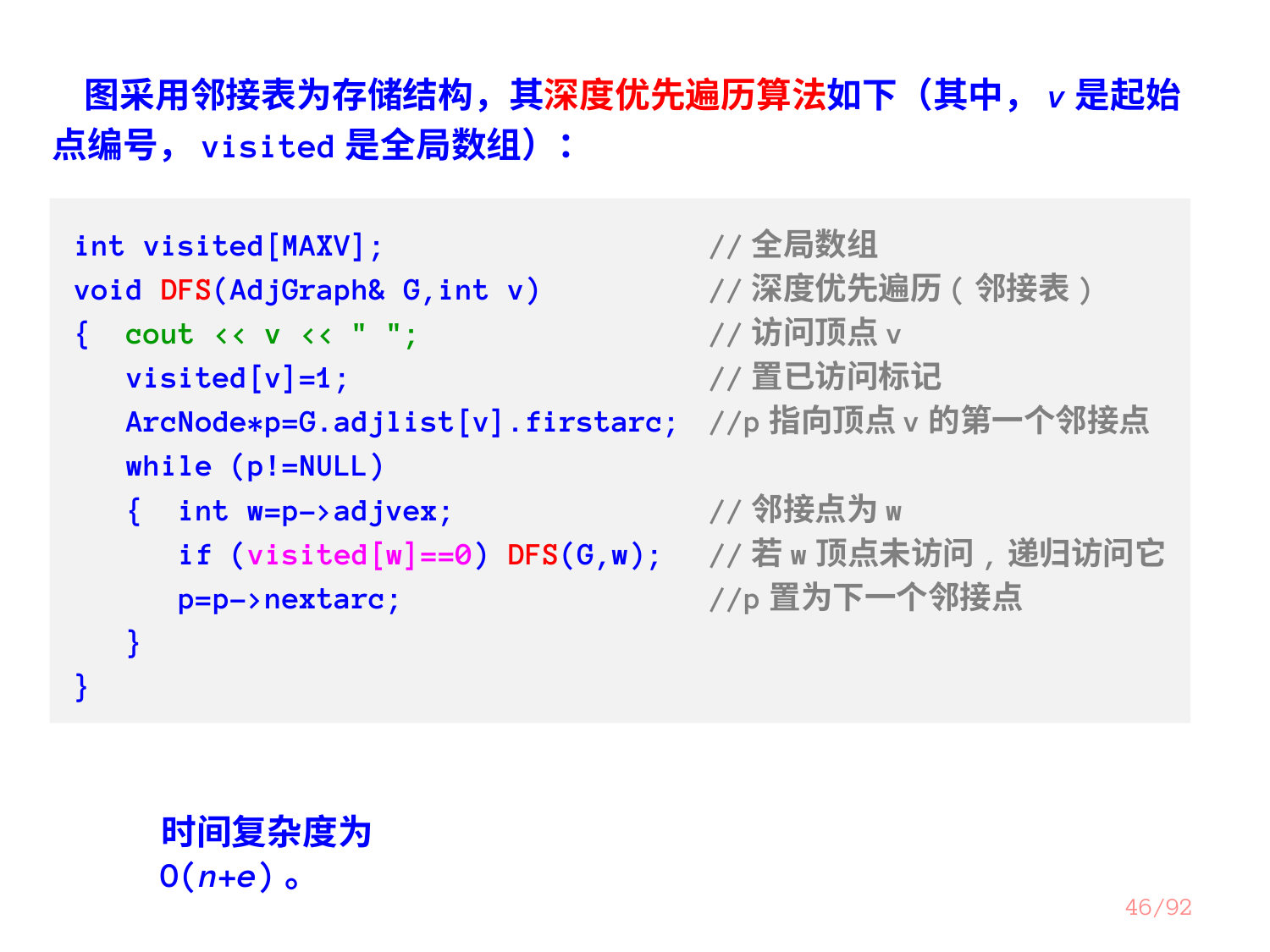

图采用邻接表为存储结构，其深度优先遍历算法如下（其中，v是起始点编号，visited是全局数组）：
int visited[MAXV];			//全局数组
void DFS(AdjGraph& G,int v)		//深度优先遍历(邻接表)
{  cout << v << " ";			//访问顶点v
   visited[v]=1;			//置已访问标记
   ArcNode*p=G.adjlist[v].firstarc;	//p指向顶点v的第一个邻接点
   while (p!=NULL)
   {  int w=p->adjvex;		//邻接点为w
      if (visited[w]==0) DFS(G,w);	//若w顶点未访问,递归访问它
      p=p->nextarc;			//p置为下一个邻接点
   }
}
时间复杂度为O(n+e)。
46/92